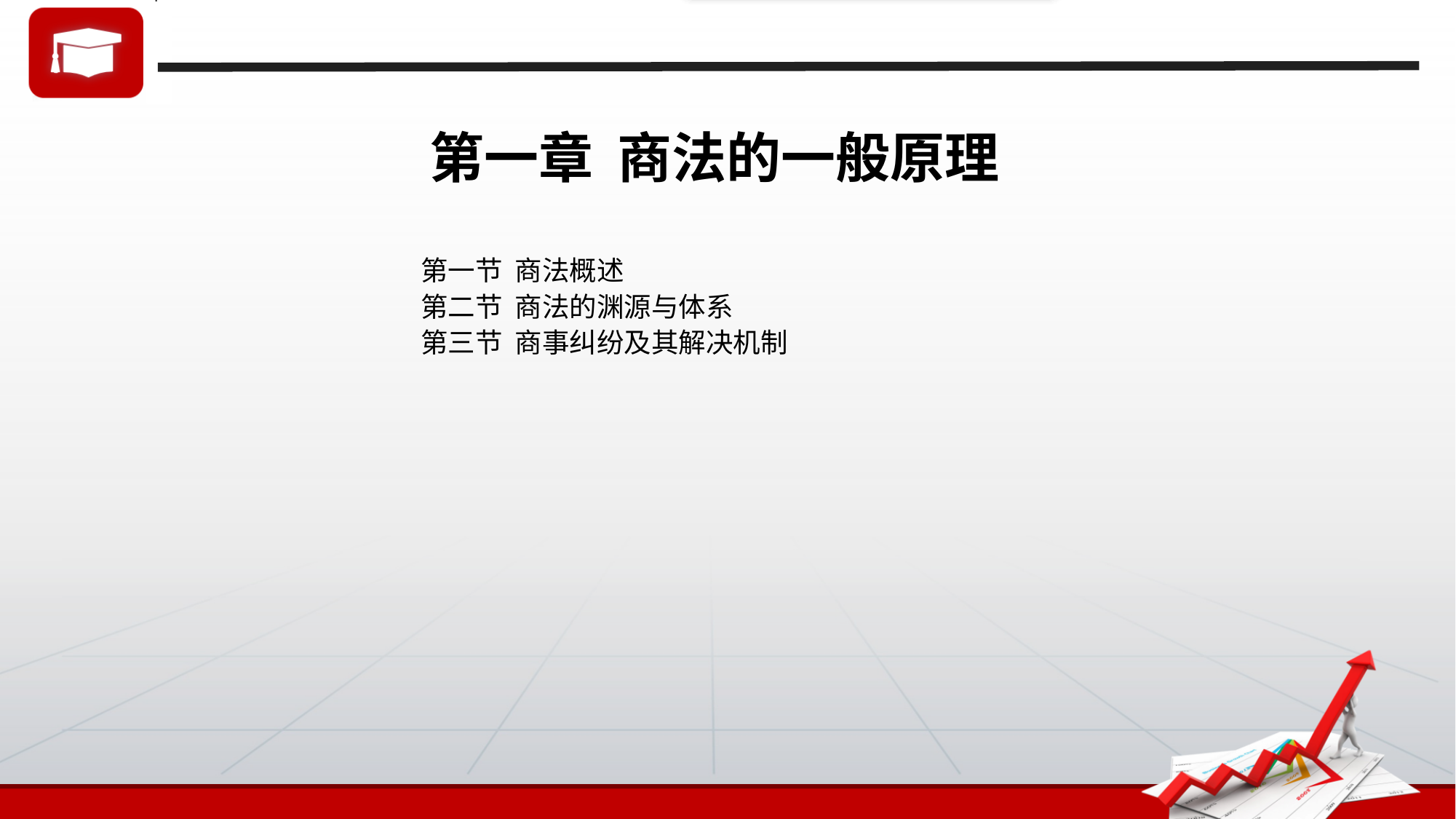

第一章  商法的一般原理
第一节  商法概述
第二节  商法的渊源与体系
第三节  商事纠纷及其解决机制